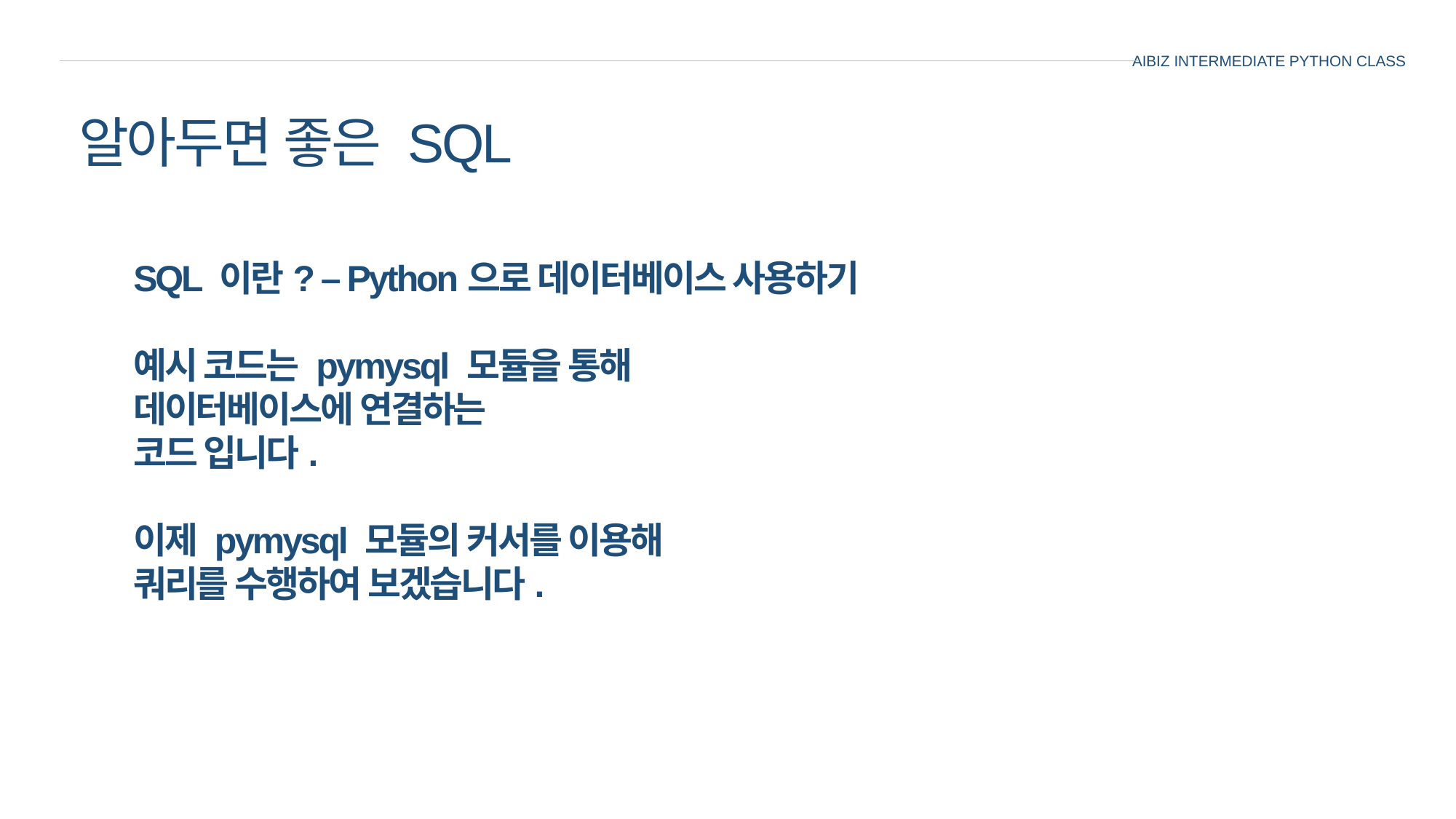

AIBIZ INTERMEDIATE PYTHON CLASS
알아두면 좋은 SQL
SQL 이란? – Python으로 데이터베이스 사용하기

예시 코드는 pymysql 모듈을 통해
데이터베이스에 연결하는
코드 입니다.

이제 pymysql 모듈의 커서를 이용해
쿼리를 수행하여 보겠습니다.